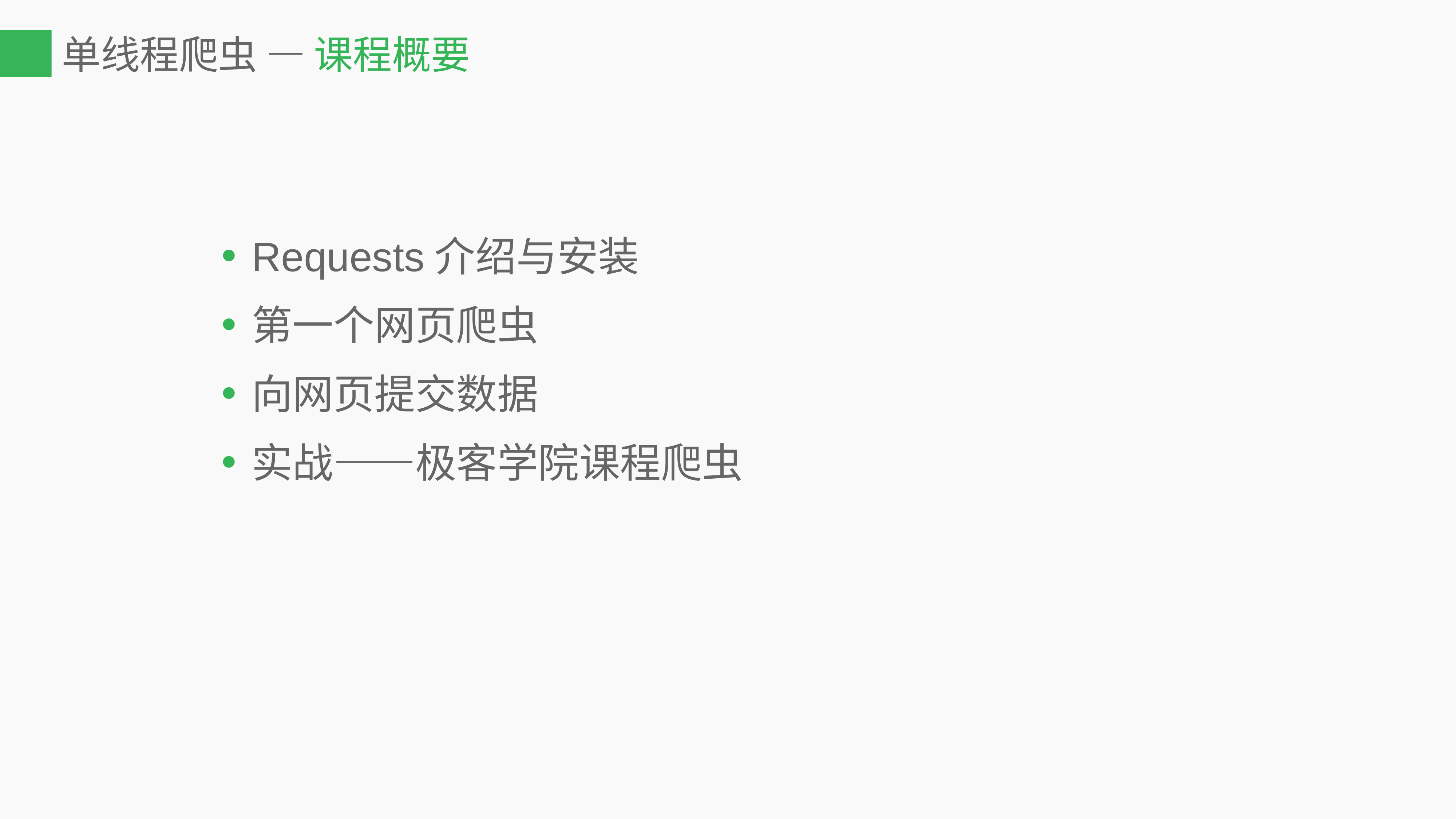

# 单线程爬虫 — 课程概要
Requests介绍与安装
第一个网页爬虫
向网页提交数据
实战——极客学院课程爬虫